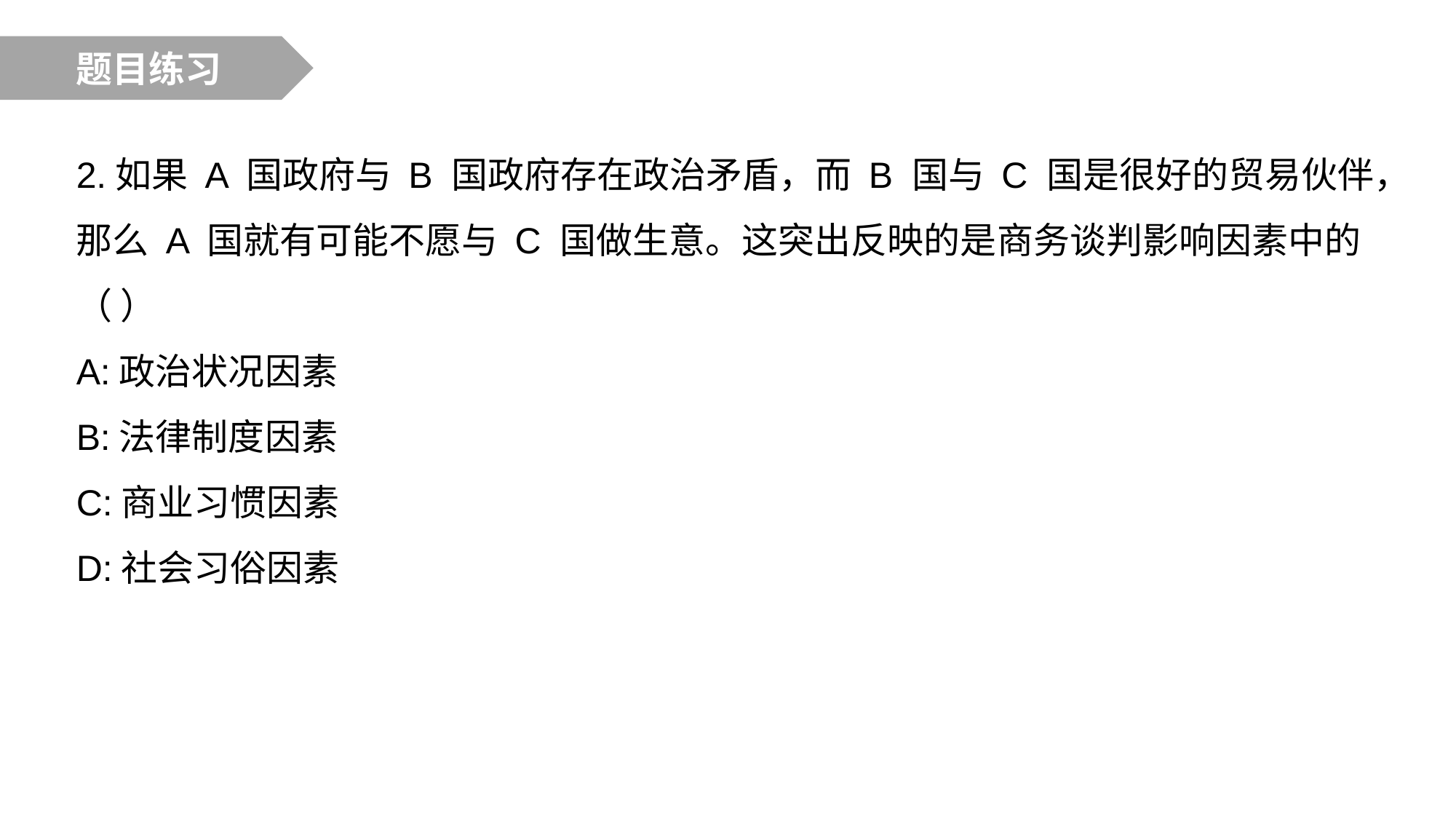

题目练习
2.如果 A 国政府与 B 国政府存在政治矛盾，而 B 国与 C 国是很好的贸易伙伴，那么 A 国就有可能不愿与 C 国做生意。这突出反映的是商务谈判影响因素中的（ ）
A:政治状况因素
B:法律制度因素
C:商业习惯因素
D:社会习俗因素